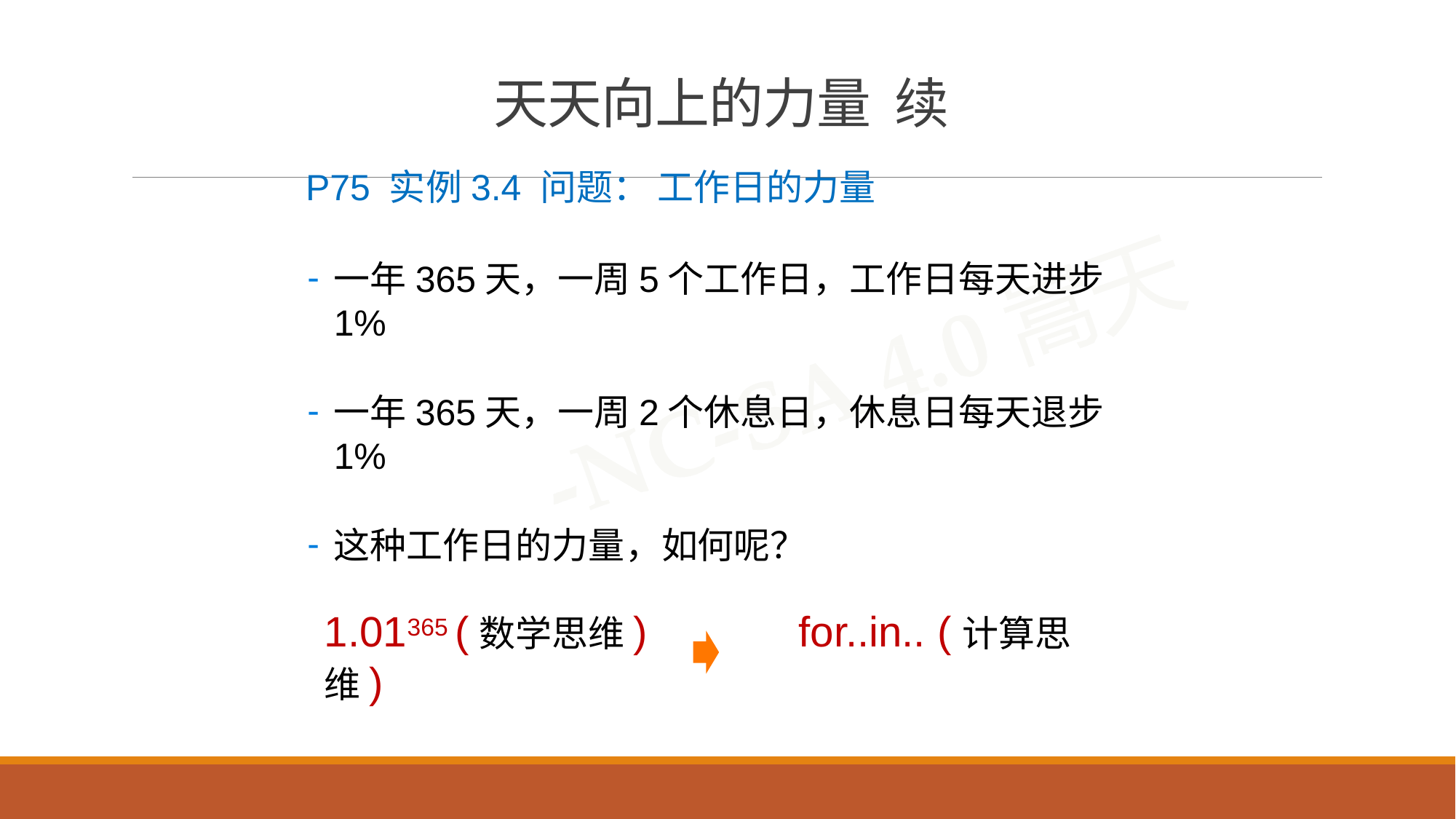

# 天天向上的力量  续
P75 实例3.4 问题： 工作日的力量

一年365天，一周5个工作日，工作日每天进步1%

一年365天，一周2个休息日，休息日每天退步1%

这种工作日的力量，如何呢？
1.01365 (数学思维)	for..in.. (计算思维)